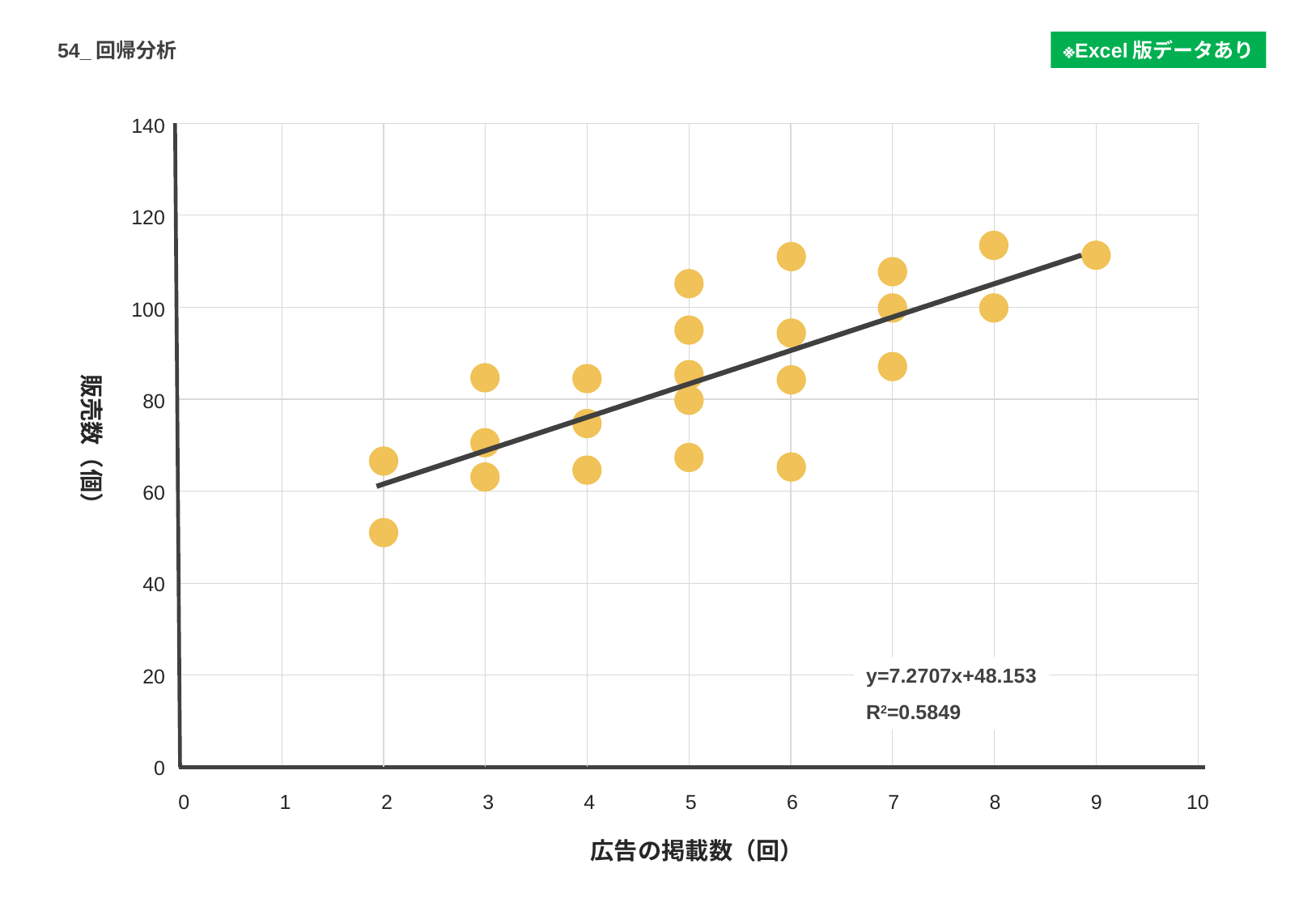

54_回帰分析
※Excel版データあり
140
販売数（個）
120

100

80

60

40
y=7.2707x+48.153
R2=0.5849
20
0
0
1
2
3
4
5
6
7
8
9
10
広告の掲載数（回）